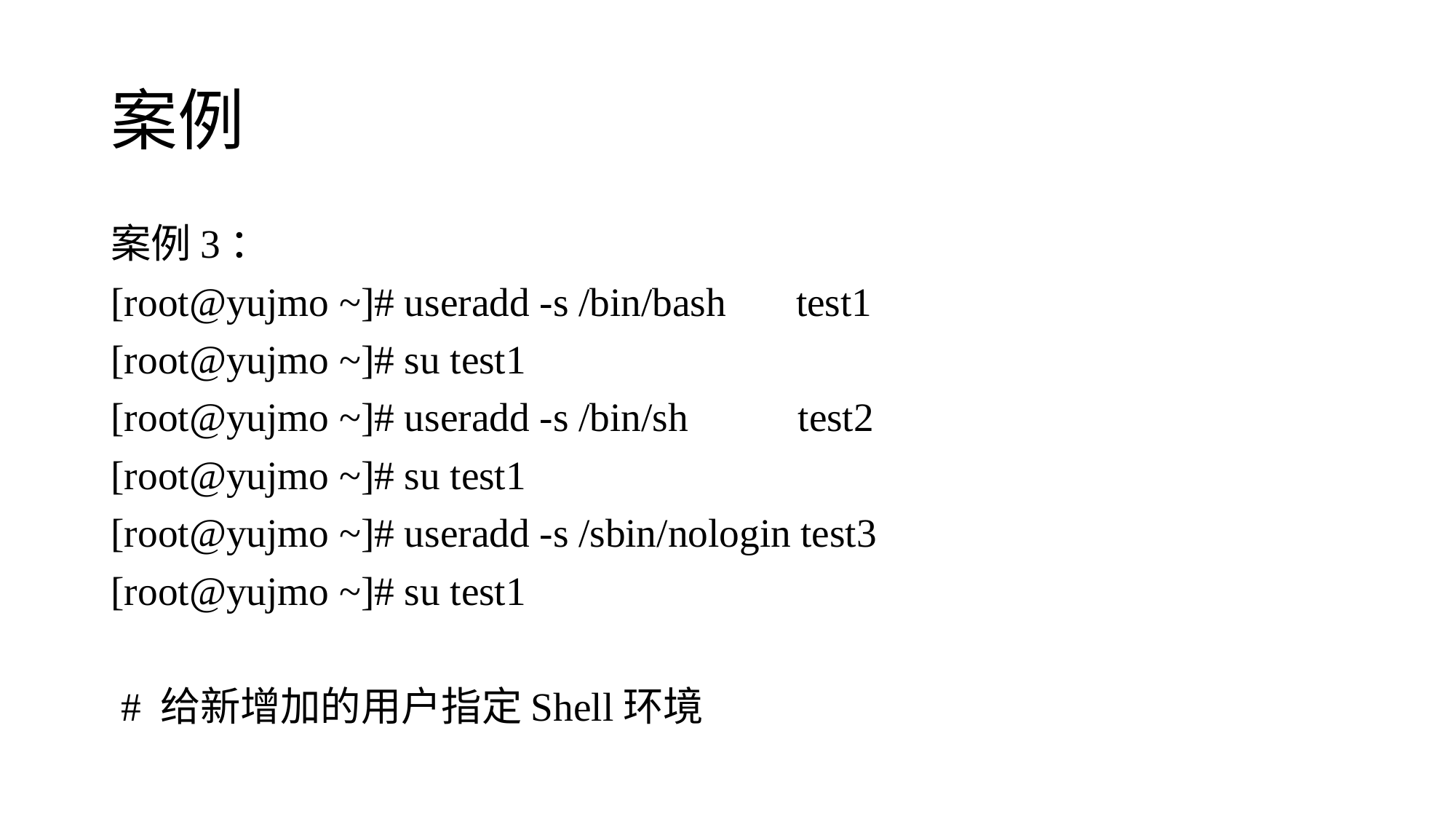

# 案例
案例3：
[root@yujmo ~]# useradd -s /bin/bash       test1
[root@yujmo ~]# su test1
[root@yujmo ~]# useradd -s /bin/sh           test2
[root@yujmo ~]# su test1
[root@yujmo ~]# useradd -s /sbin/nologin test3
[root@yujmo ~]# su test1

 # 给新增加的用户指定Shell环境